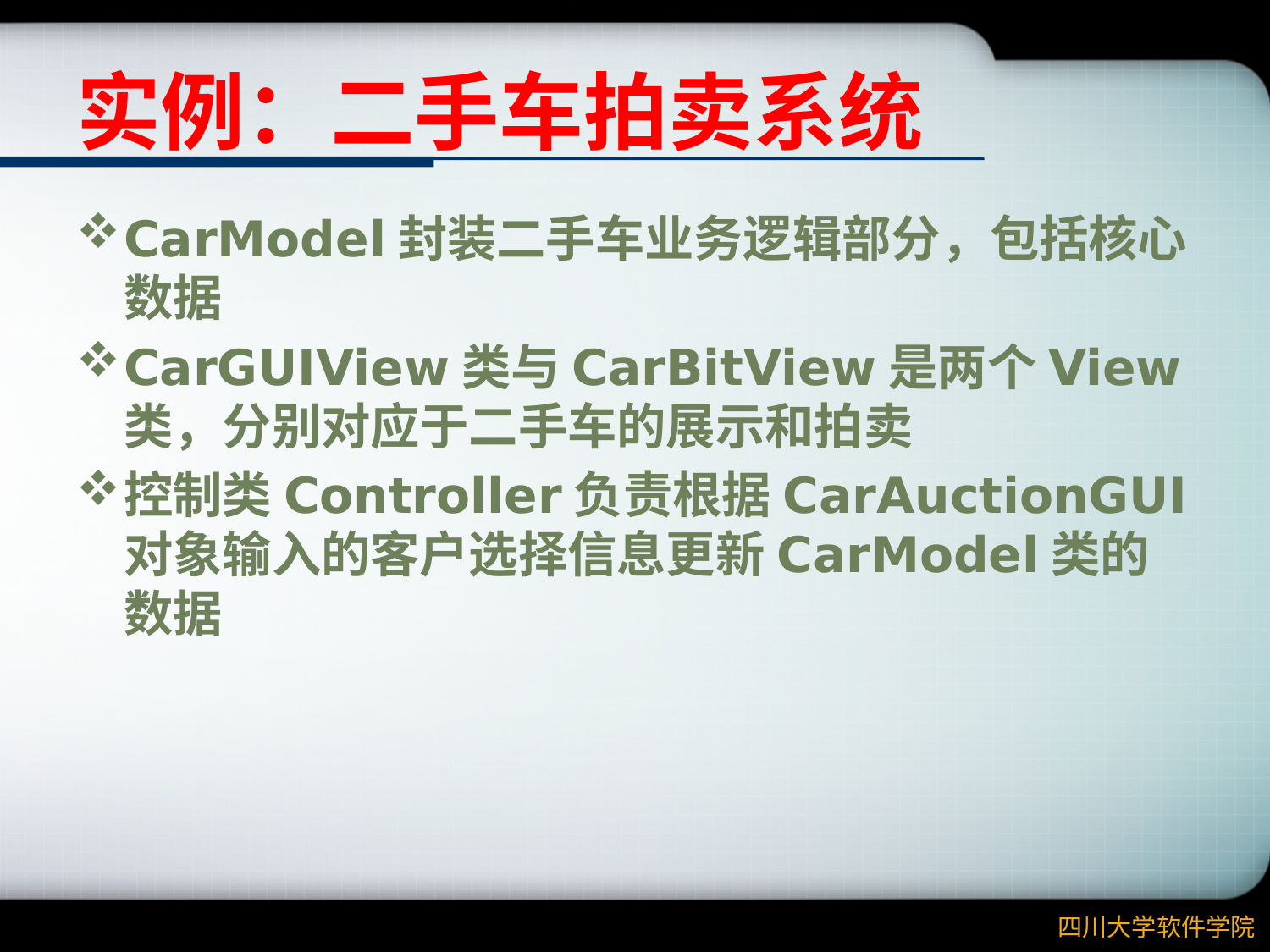

# 实例：二手车拍卖系统
CarModel封装二手车业务逻辑部分，包括核心数据
CarGUIView类与CarBitView是两个View类，分别对应于二手车的展示和拍卖
控制类Controller负责根据CarAuctionGUI对象输入的客户选择信息更新CarModel类的数据